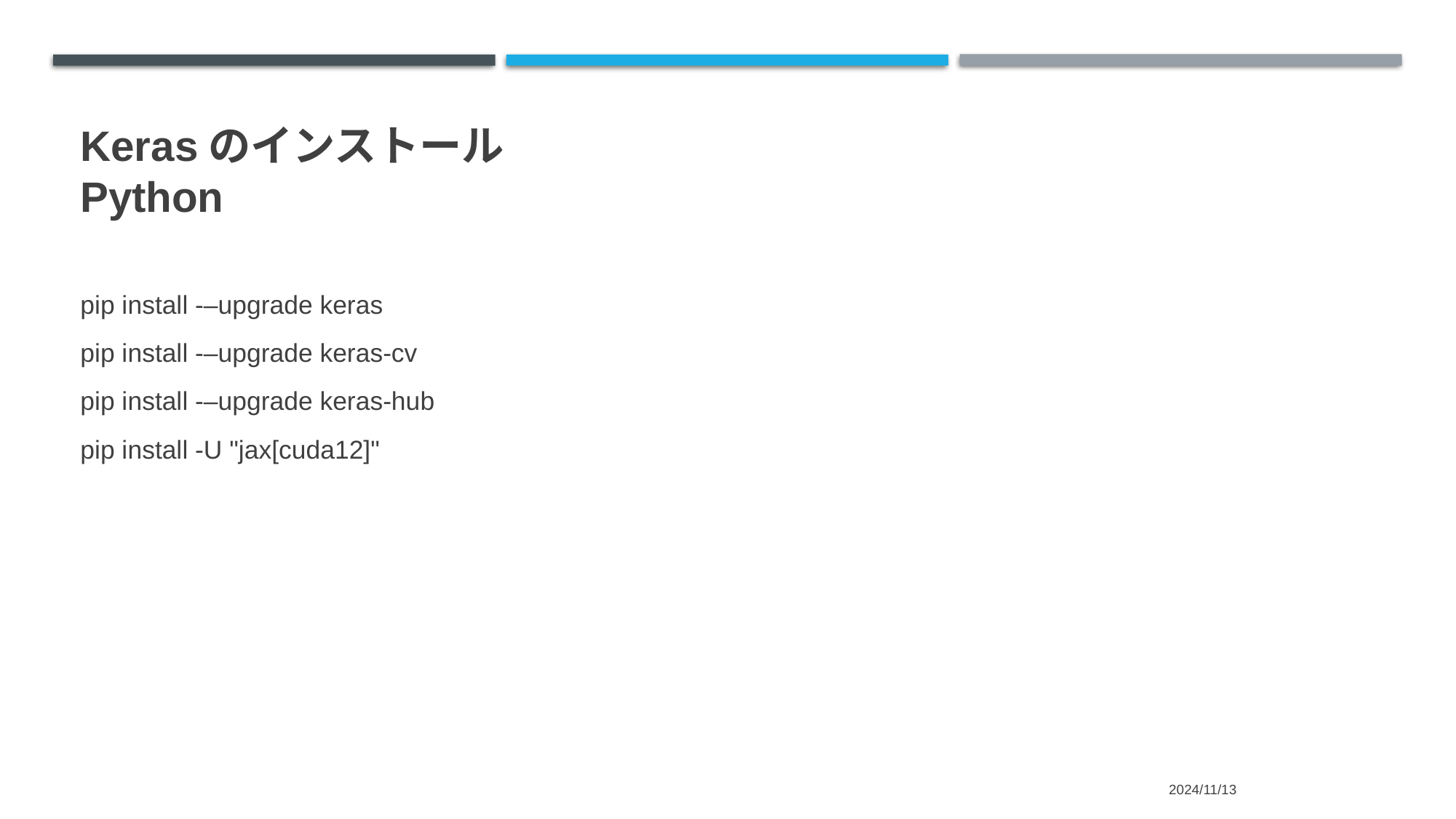

# Kerasのインストール Python
pip install -–upgrade keras
pip install -–upgrade keras-cv
pip install -–upgrade keras-hub
pip install -U "jax[cuda12]"

2024/11/13